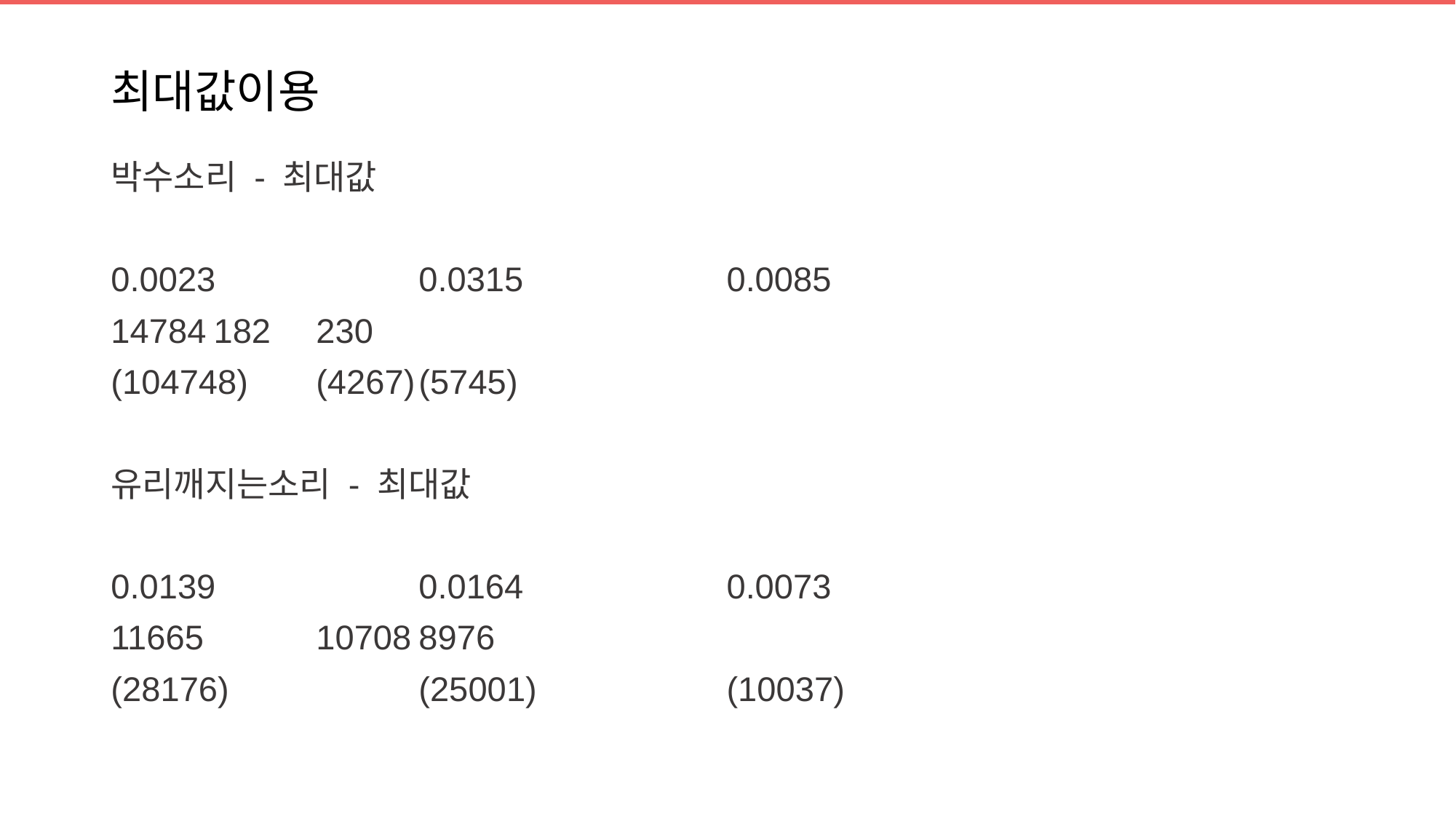

# 최대값이용
박수소리 - 최대값

0.0023                 	0.0315			0.0085
14784			182			230
(104748)		(4267)			(5745)

유리깨지는소리 - 최대값

0.0139		    	0.0164			0.0073
11665		    	10708			8976
(28176)		    	(25001)			(10037)